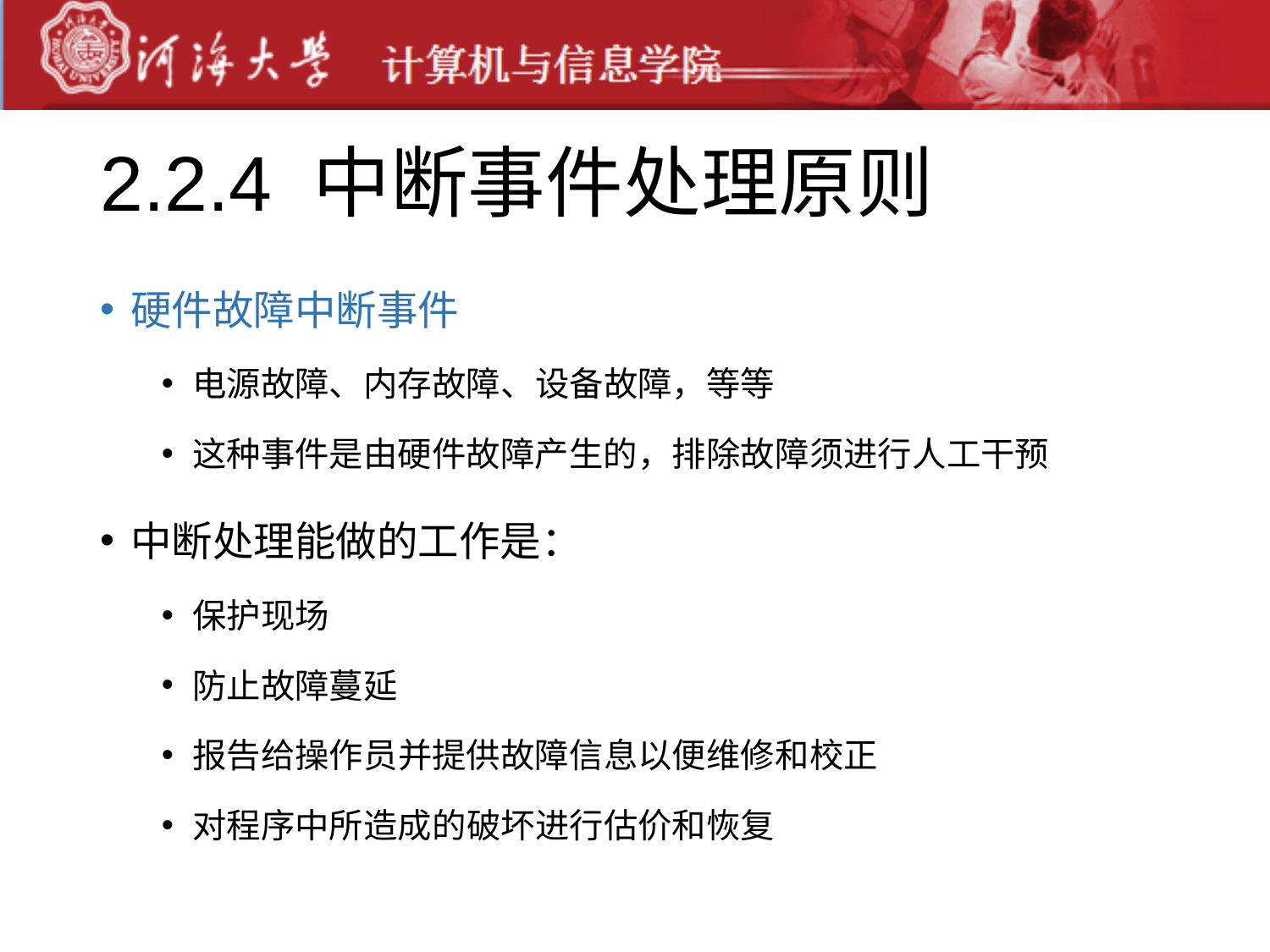

# 2.2.4 中断事件处理原则
硬件故障中断事件
电源故障、内存故障、设备故障，等等
这种事件是由硬件故障产生的，排除故障须进行人工干预
中断处理能做的工作是：
保护现场
防止故障蔓延
报告给操作员并提供故障信息以便维修和校正
对程序中所造成的破坏进行估价和恢复